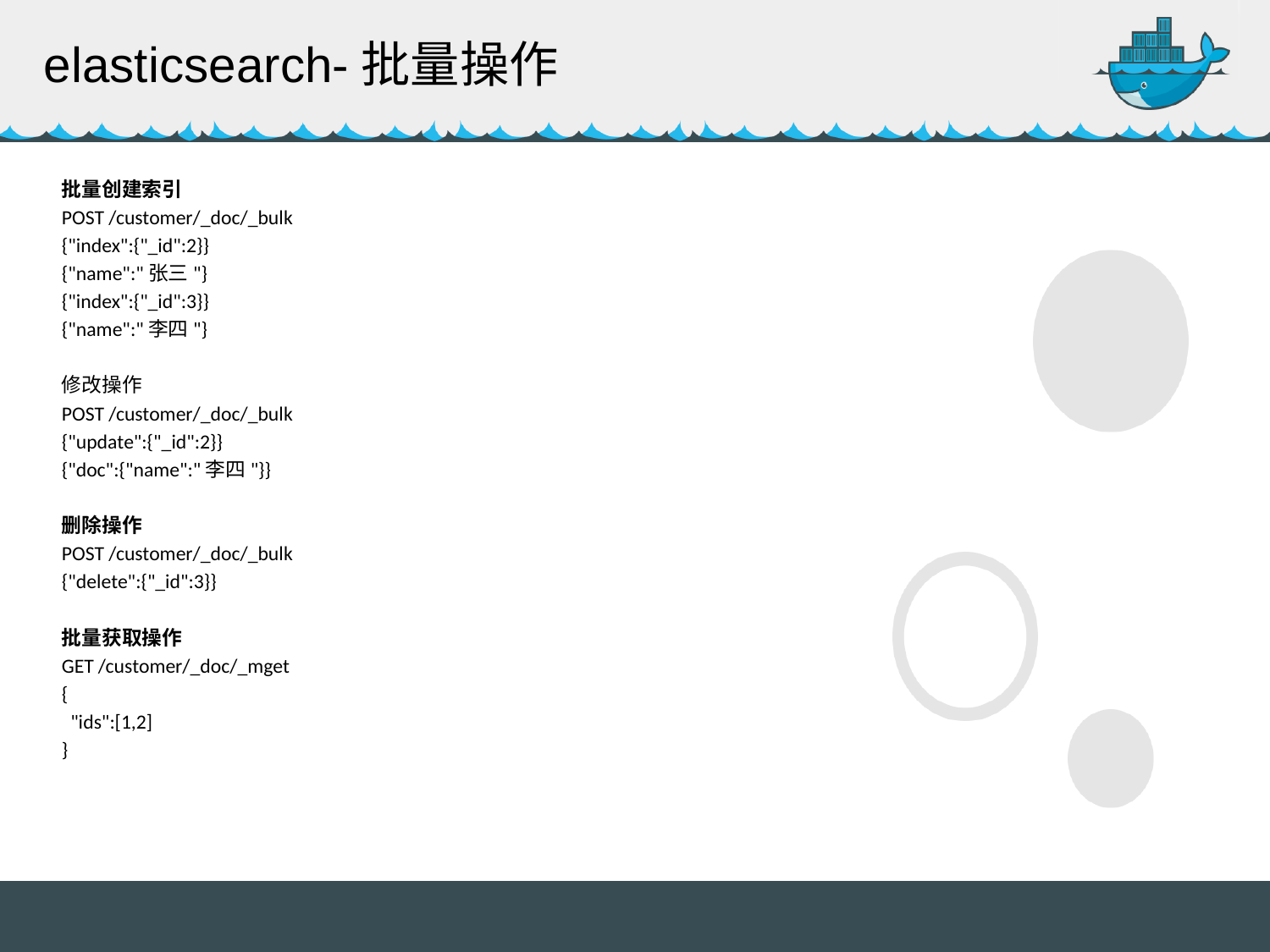

elasticsearch-批量操作

批量创建索引
POST /customer/_doc/_bulk
{"index":{"_id":2}}
{"name":"张三"}
{"index":{"_id":3}}
{"name":"李四"}

修改操作
POST /customer/_doc/_bulk
{"update":{"_id":2}}
{"doc":{"name":"李四"}}

删除操作
POST /customer/_doc/_bulk
{"delete":{"_id":3}}

批量获取操作
GET /customer/_doc/_mget
{
  "ids":[1,2]
}